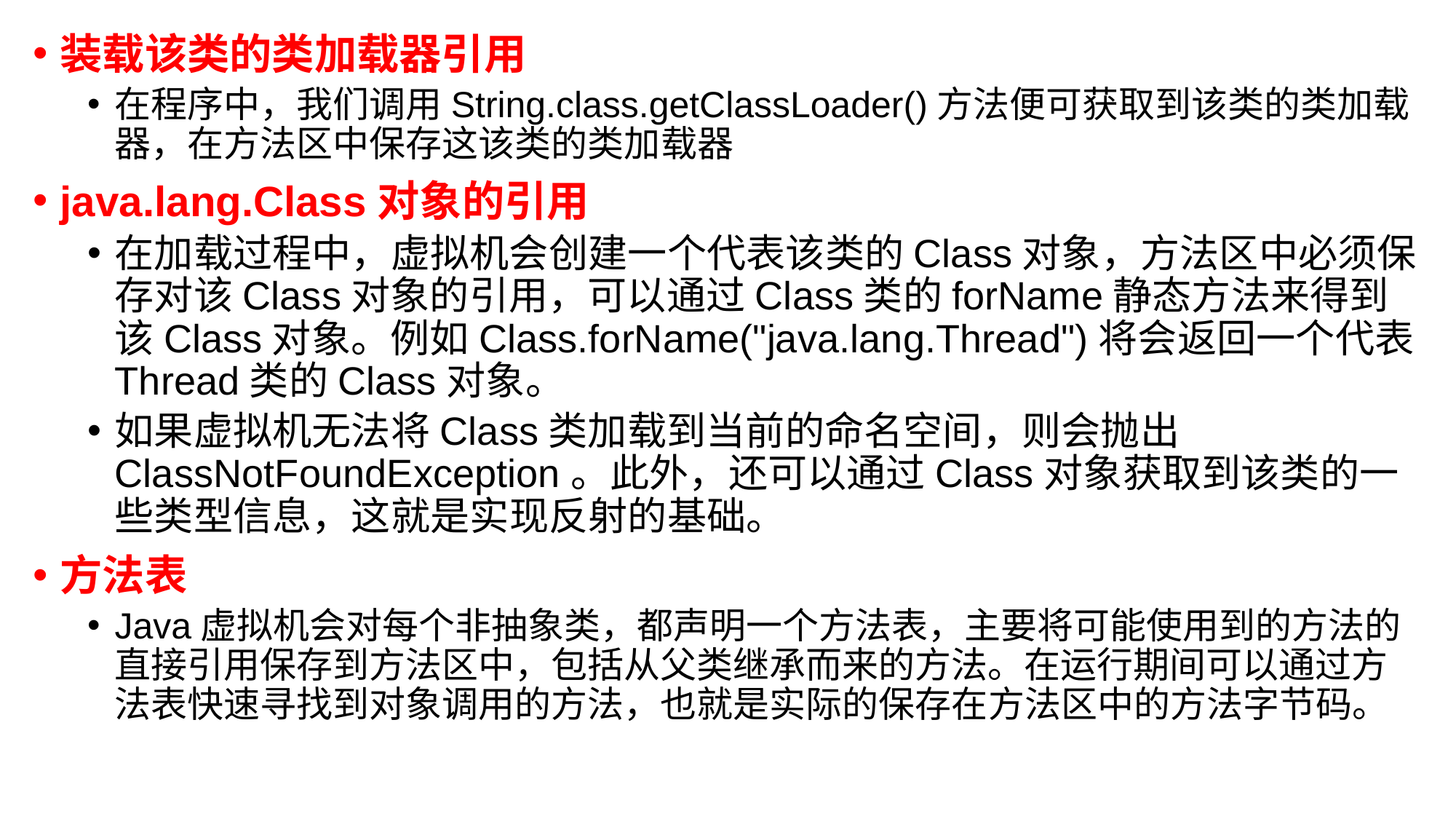

装载该类的类加载器引用
在程序中，我们调用String.class.getClassLoader()方法便可获取到该类的类加载器，在方法区中保存这该类的类加载器
java.lang.Class对象的引用
在加载过程中，虚拟机会创建一个代表该类的Class对象，方法区中必须保存对该Class对象的引用，可以通过Class类的forName静态方法来得到该Class对象。例如Class.forName("java.lang.Thread")将会返回一个代表Thread类的Class对象。
如果虚拟机无法将Class类加载到当前的命名空间，则会抛出ClassNotFoundException。此外，还可以通过Class对象获取到该类的一些类型信息，这就是实现反射的基础。
方法表
Java虚拟机会对每个非抽象类，都声明一个方法表，主要将可能使用到的方法的直接引用保存到方法区中，包括从父类继承而来的方法。在运行期间可以通过方法表快速寻找到对象调用的方法，也就是实际的保存在方法区中的方法字节码。